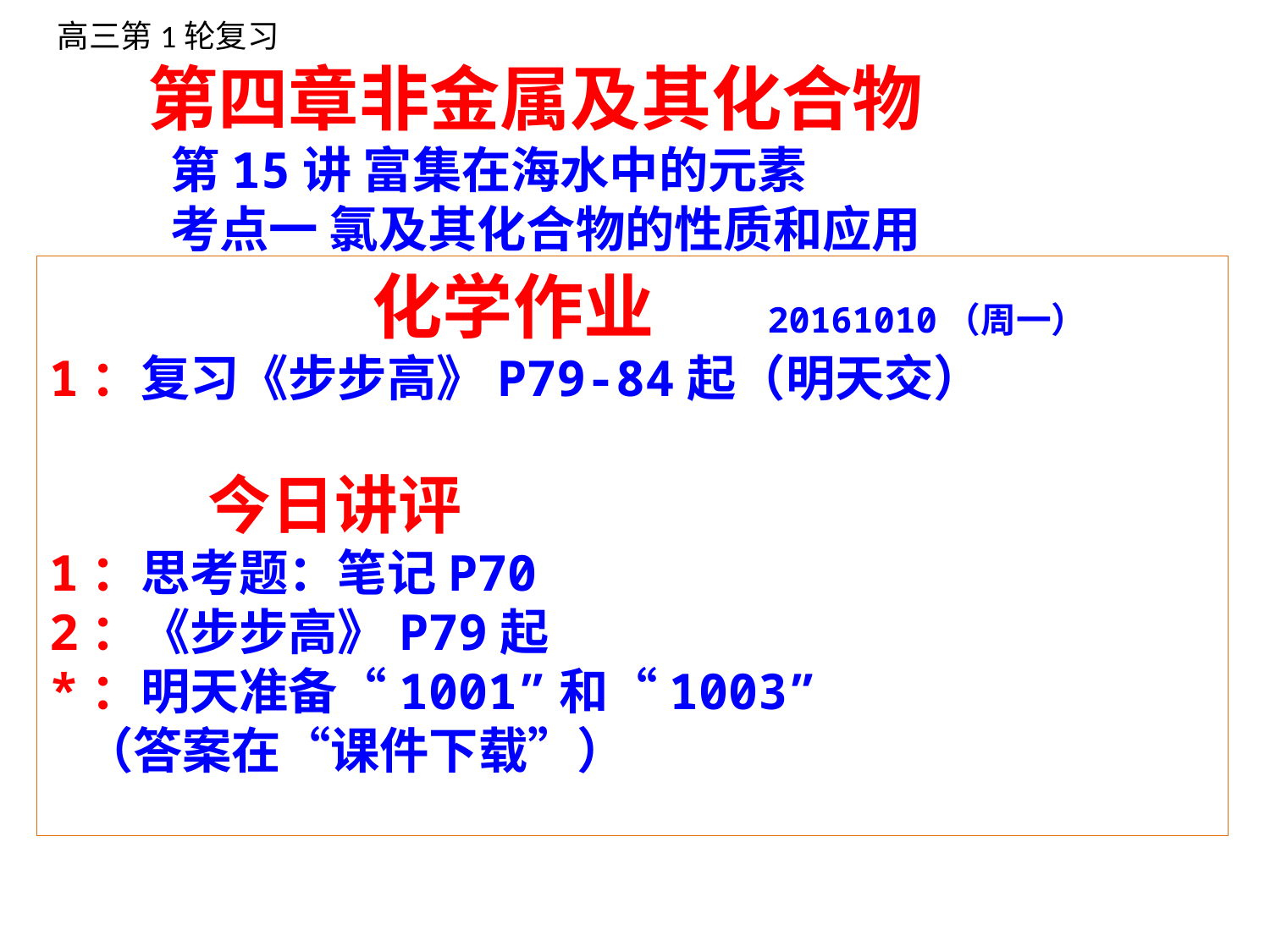

高三第1轮复习
       第四章非金属及其化合物
         第15讲 富集在海水中的元素
         考点一 氯及其化合物的性质和应用
                   化学作业      20161010（周一）
1：复习《步步高》P79-84起（明天交）

             今日讲评
1：思考题：笔记P70
2：《步步高》P79起
*：明天准备“1001”和“1003”
  （答案在“课件下载”）